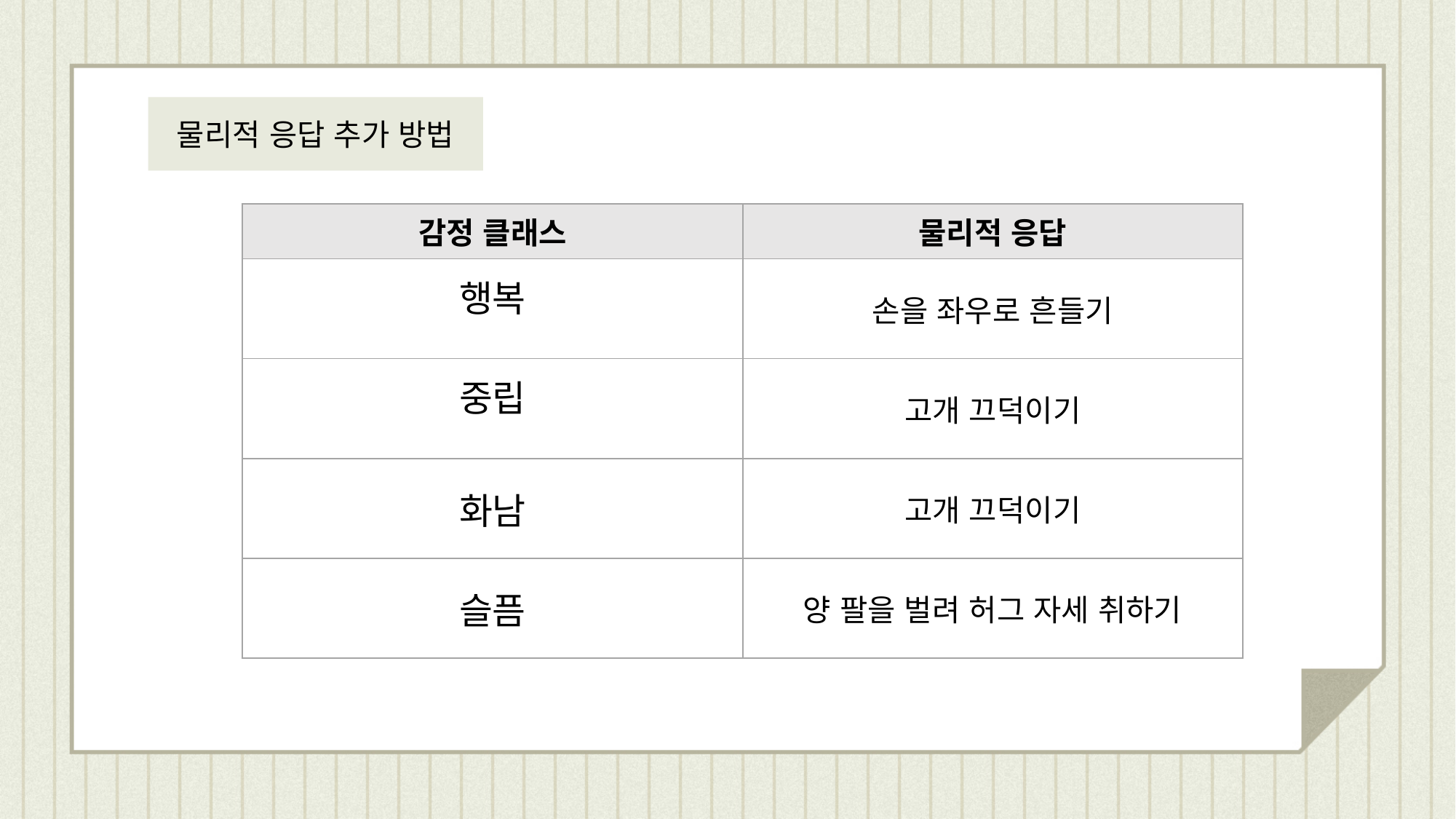

물리적 응답 추가 방법
| 감정 클래스 | 물리적 응답 |
| --- | --- |
| 행복 | 손을 좌우로 흔들기 |
| 중립 | 고개 끄덕이기 |
| 화남 | 고개 끄덕이기 |
| 슬픔 | 양 팔을 벌려 허그 자세 취하기 |